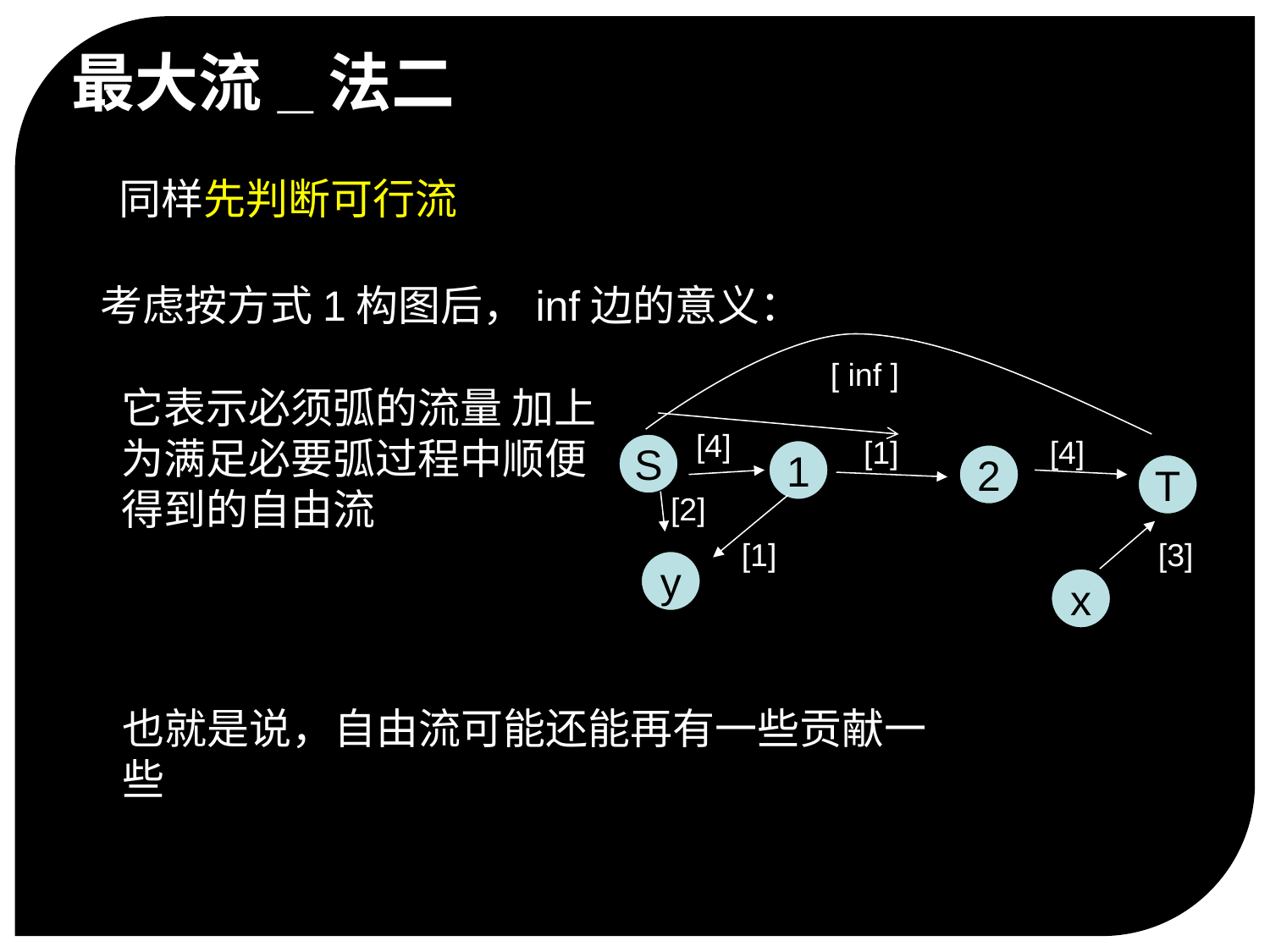

最大流_法二
同样先判断可行流
考虑按方式1构图后，inf边的意义：

[ inf ]
它表示必须弧的流量 加上
为满足必要弧过程中顺便
得到的自由流
[4]
[1]
[4]
S
1
2
T

[2]

[1]
[3]
y
x
也就是说，自由流可能还能再有一些贡献一些